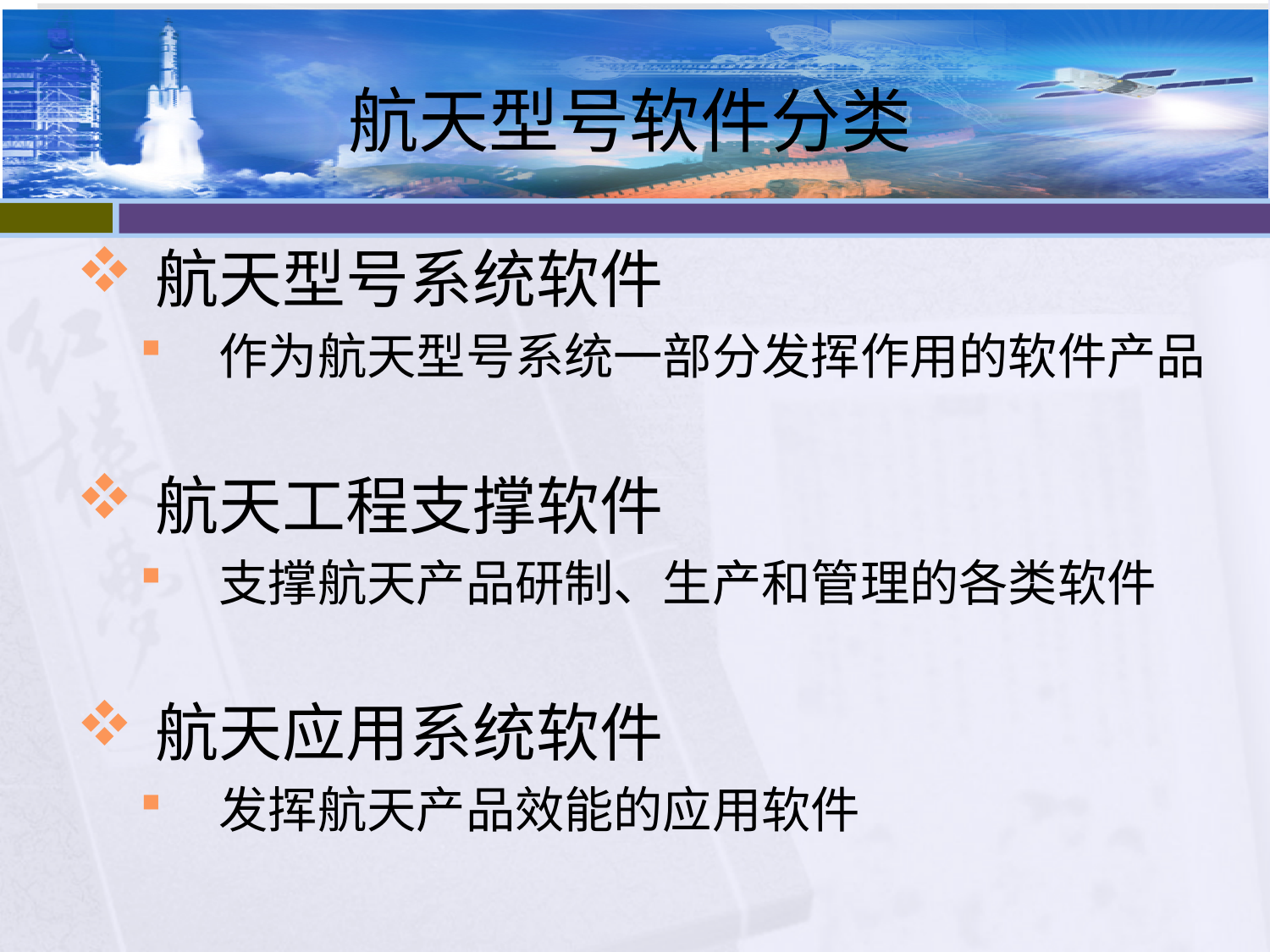

# 航天型号软件分类

航天型号系统软件
作为航天型号系统一部分发挥作用的软件产品

航天工程支撑软件
支撑航天产品研制、生产和管理的各类软件

航天应用系统软件
发挥航天产品效能的应用软件